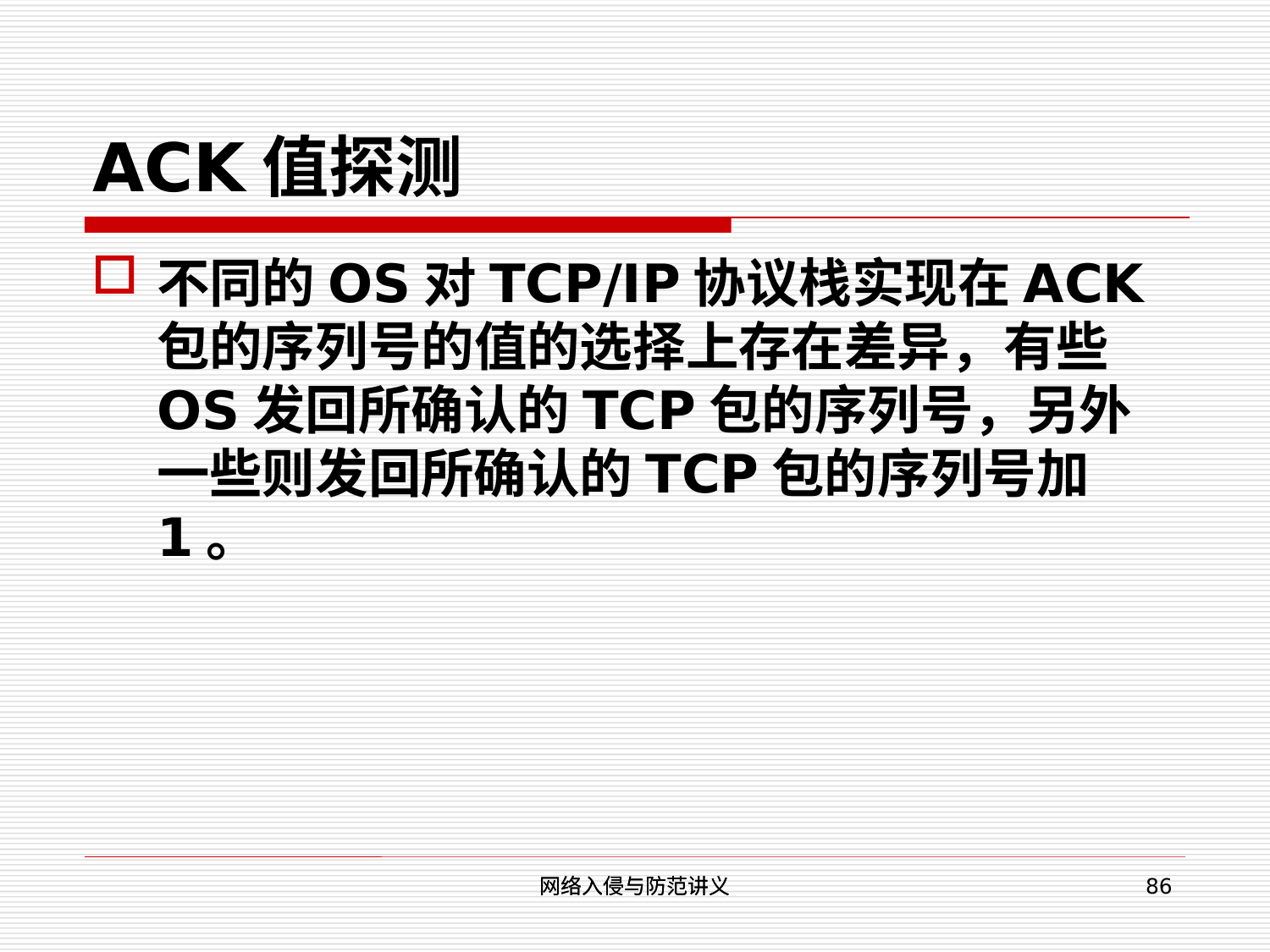

# ACK值探测
不同的OS对TCP/IP协议栈实现在ACK包的序列号的值的选择上存在差异，有些OS发回所确认的TCP包的序列号，另外一些则发回所确认的TCP包的序列号加1。

网络入侵与防范讲义
网络入侵与防范讲义
86
86